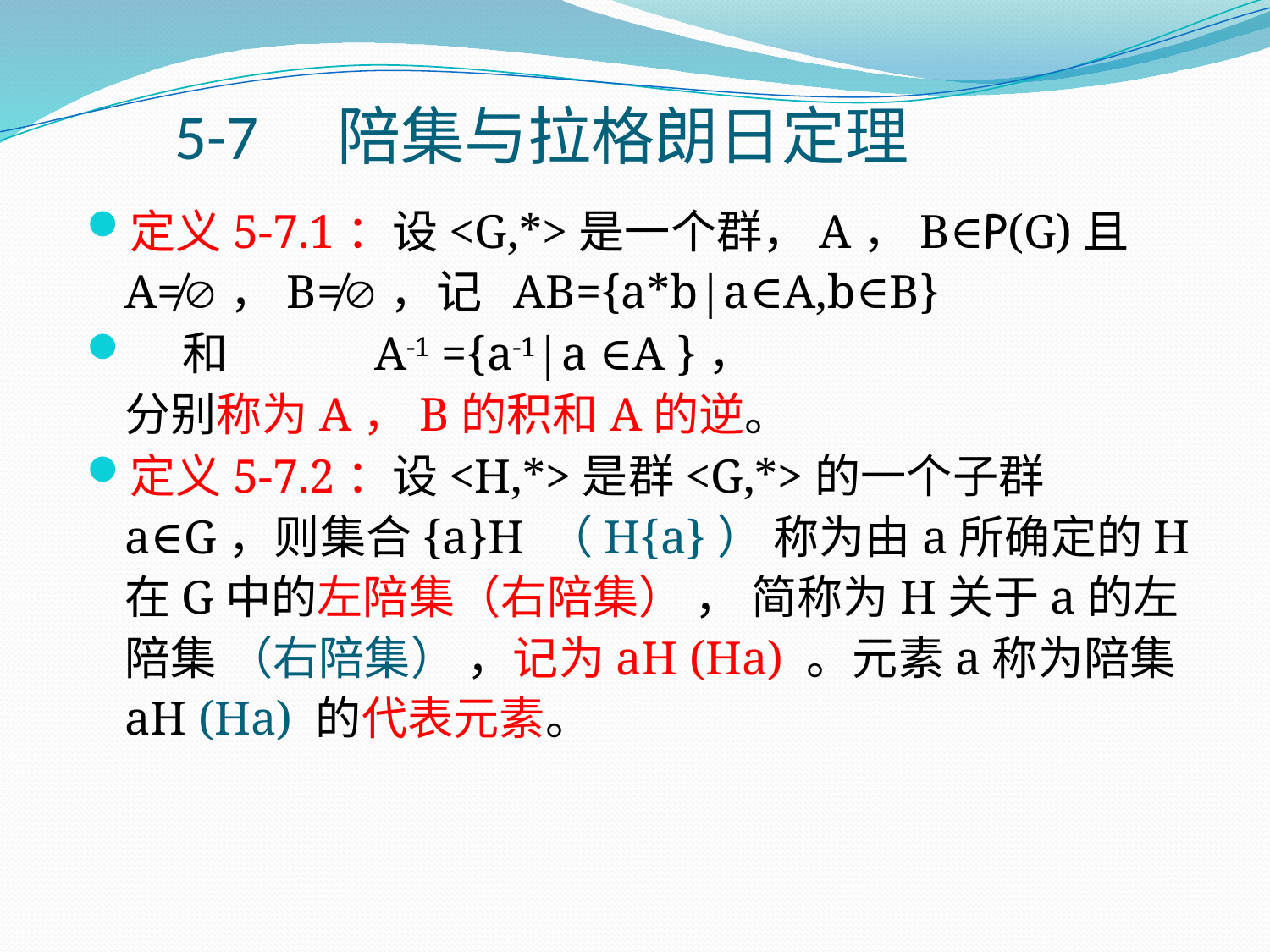

# 5-7　陪集与拉格朗日定理
定义5-7.1：设<G,*>是一个群，A，B∈P(G)且A≠∅，B≠∅，记  AB={a*b|a∈A,b∈B}
    和             A-1 ={a-1|a ∈A }，                                           分别称为A，B的积和A的逆。
定义5-7.2：设<H,*>是群<G,*>的一个子群a∈G，则集合{a}H （H{a}） 称为由a所确定的H在G中的左陪集（右陪集） ， 简称为H关于a的左陪集 （右陪集） ，记为aH (Ha) 。元素a称为陪集aH (Ha) 的代表元素。